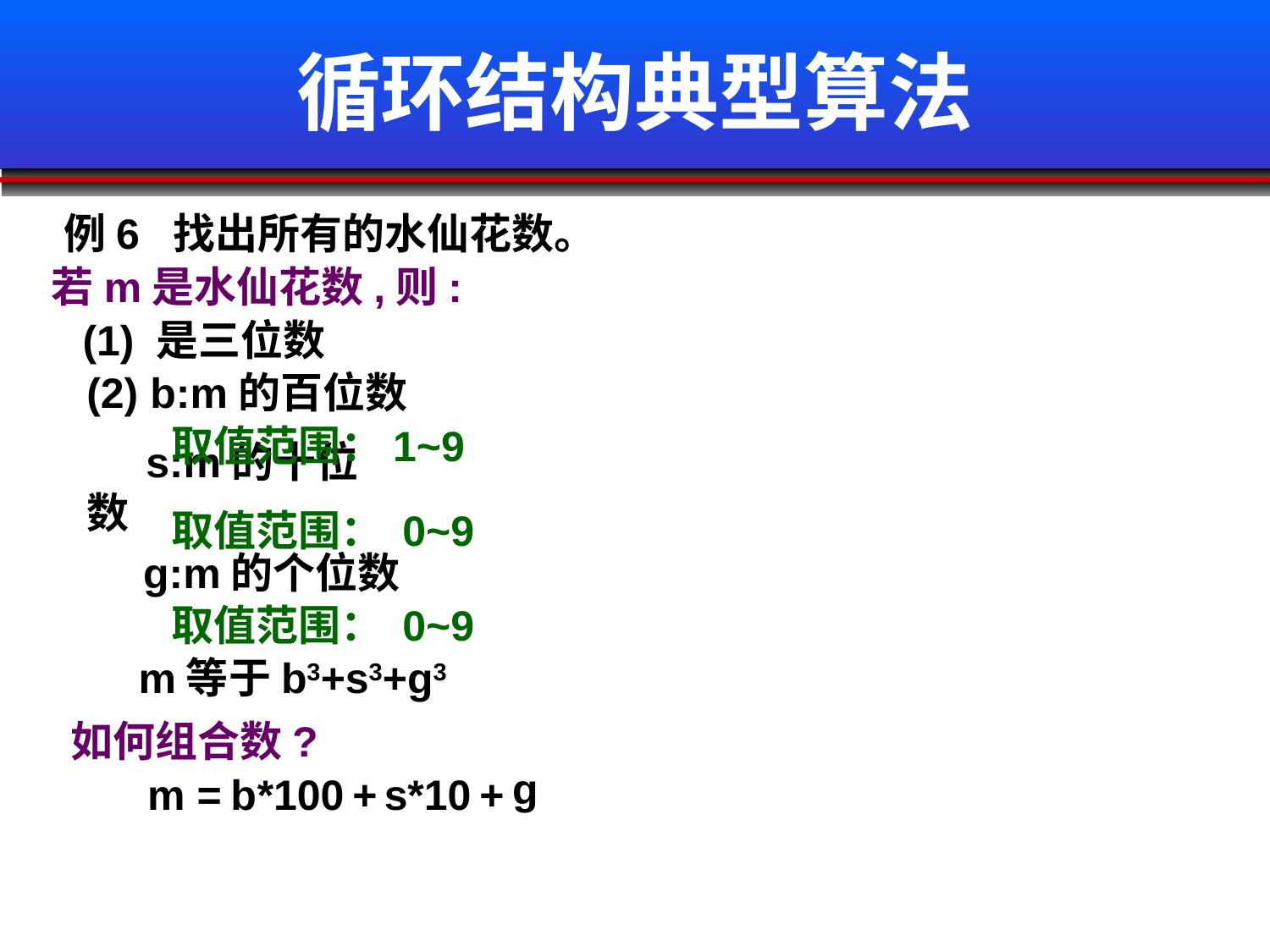

循环结构典型算法
例6  找出所有的水仙花数。
若m是水仙花数,则:
(1) 是三位数
(2) b:m的百位数
取值范围：1~9
     s:m的十位数
取值范围： 0~9
     g:m的个位数
取值范围： 0~9
     m等于b3+s3+g3
     如何组合数?
  g
m =
     b
 *100
 +
 s*10
 +